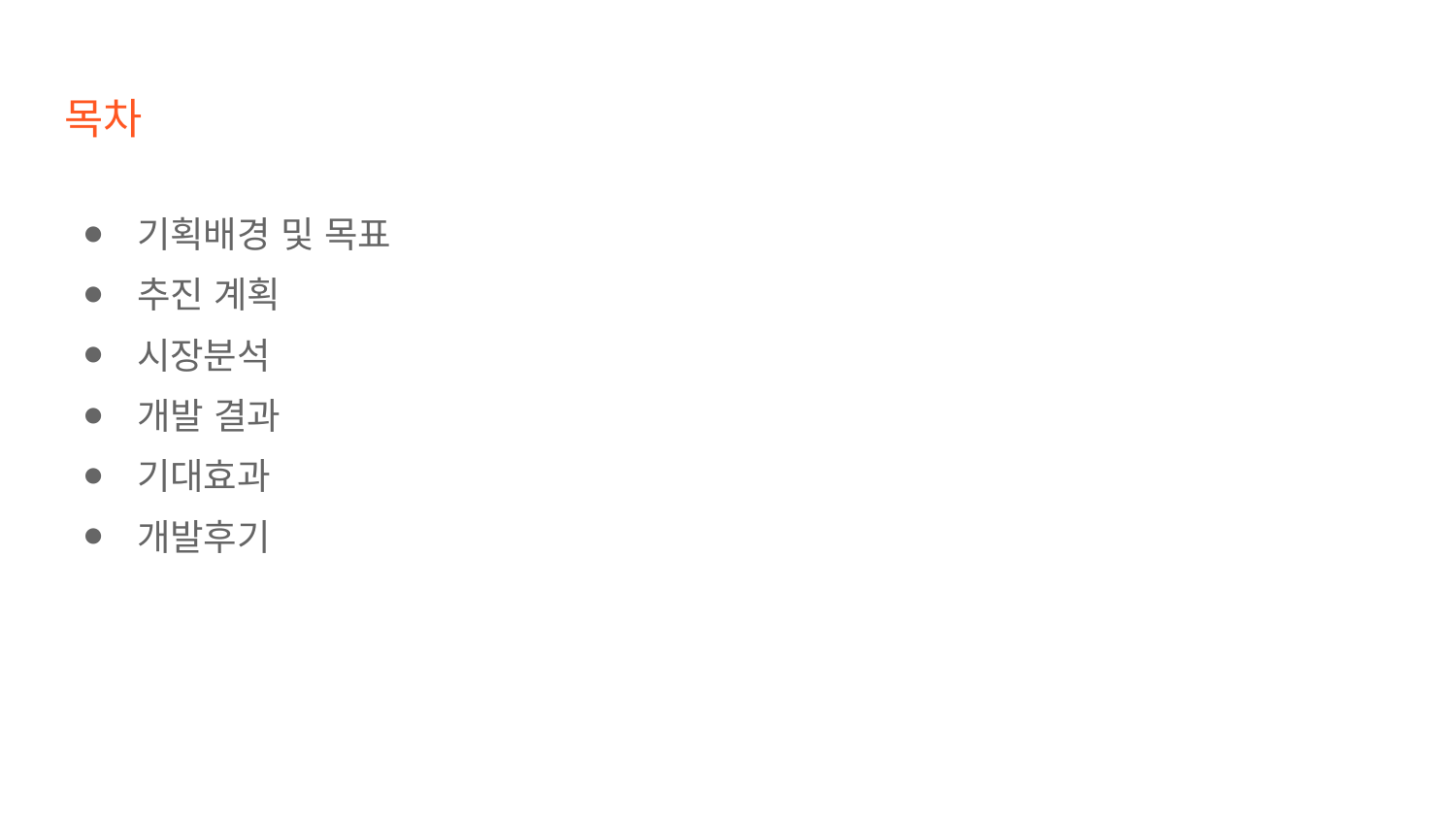

# 목차
기획배경 및 목표
추진 계획
시장분석
개발 결과
기대효과
개발후기